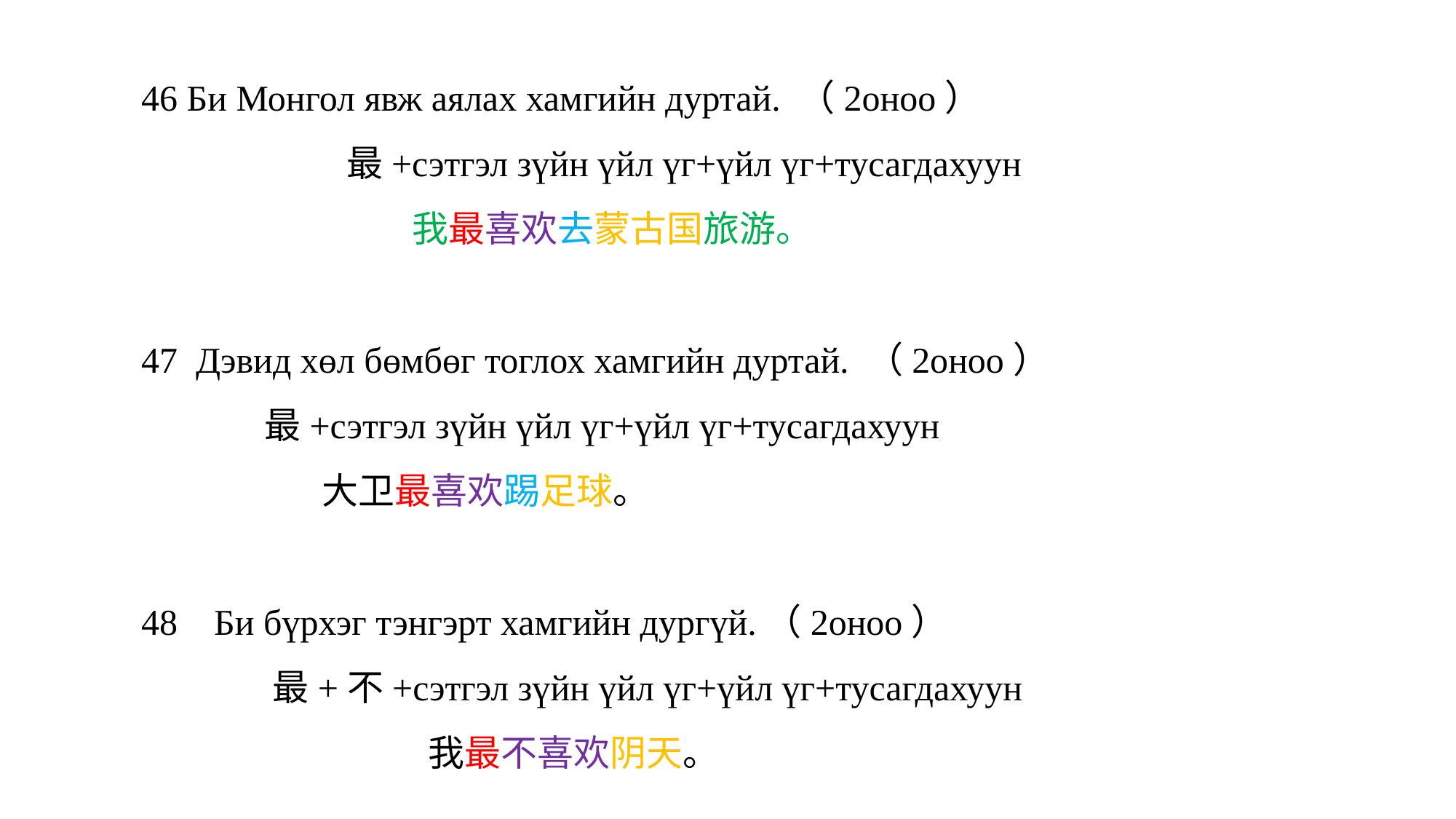

46 Би Монгол явж аялах хамгийн дуртай. （2оноо）
                        最+сэтгэл зүйн үйл үг+үйл үг+тусагдахуун
                                我最喜欢去蒙古国旅游。

47  Дэвид хөл бөмбөг тоглох хамгийн дуртай. （2оноо）
              最+сэтгэл зүйн үйл үг+үйл үг+тусагдахуун
                     大卫最喜欢踢足球。

48    Би бүрхэг тэнгэрт хамгийн дургүй.（2оноо）
               最+不+сэтгэл зүйн үйл үг+үйл үг+тусагдахуун
                                  我最不喜欢阴天。